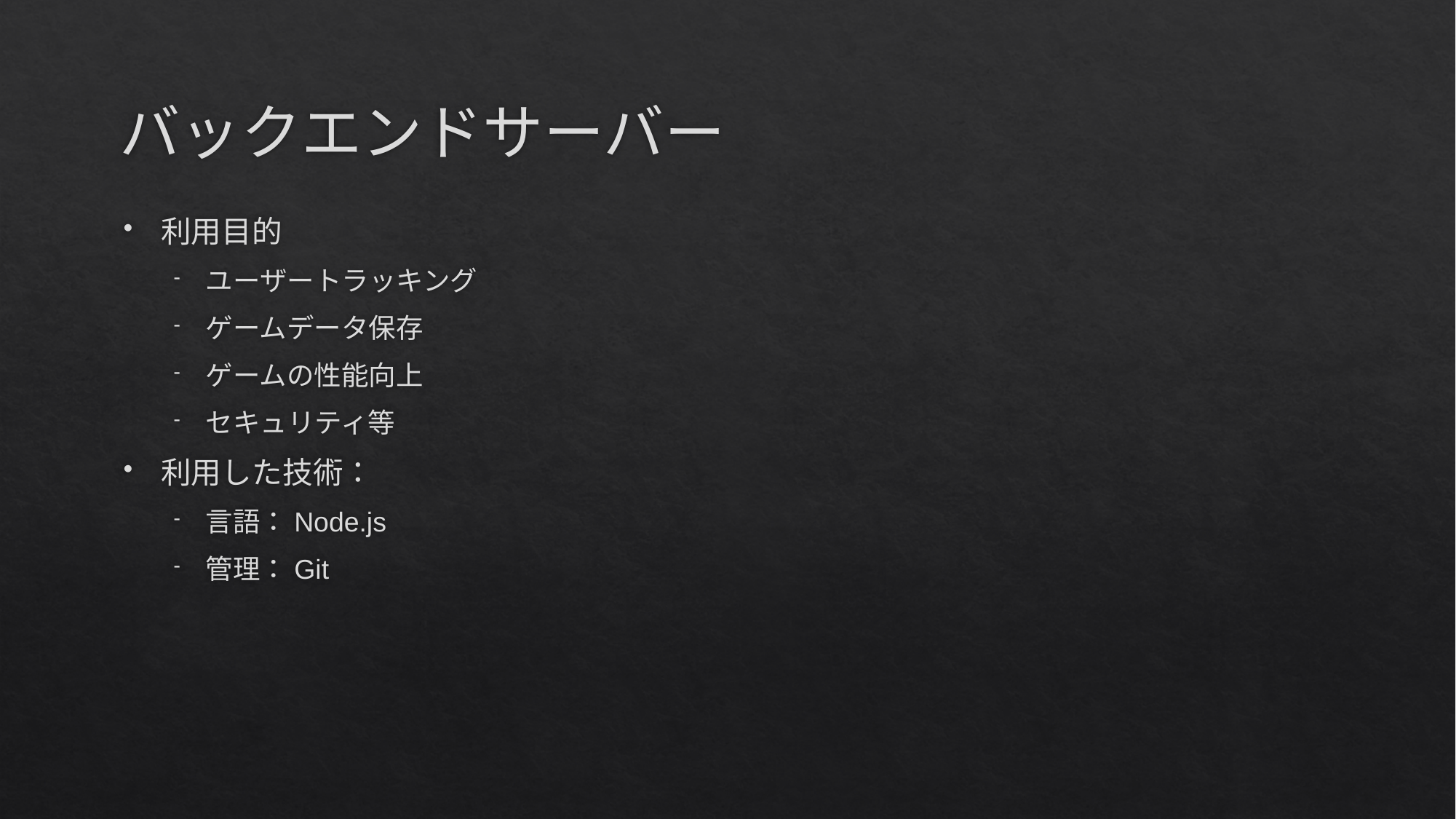

# バックエンドサーバー
利用目的
ユーザートラッキング
ゲームデータ保存
ゲームの性能向上
セキュリティ等
利用した技術：
言語：Node.js
管理：Git